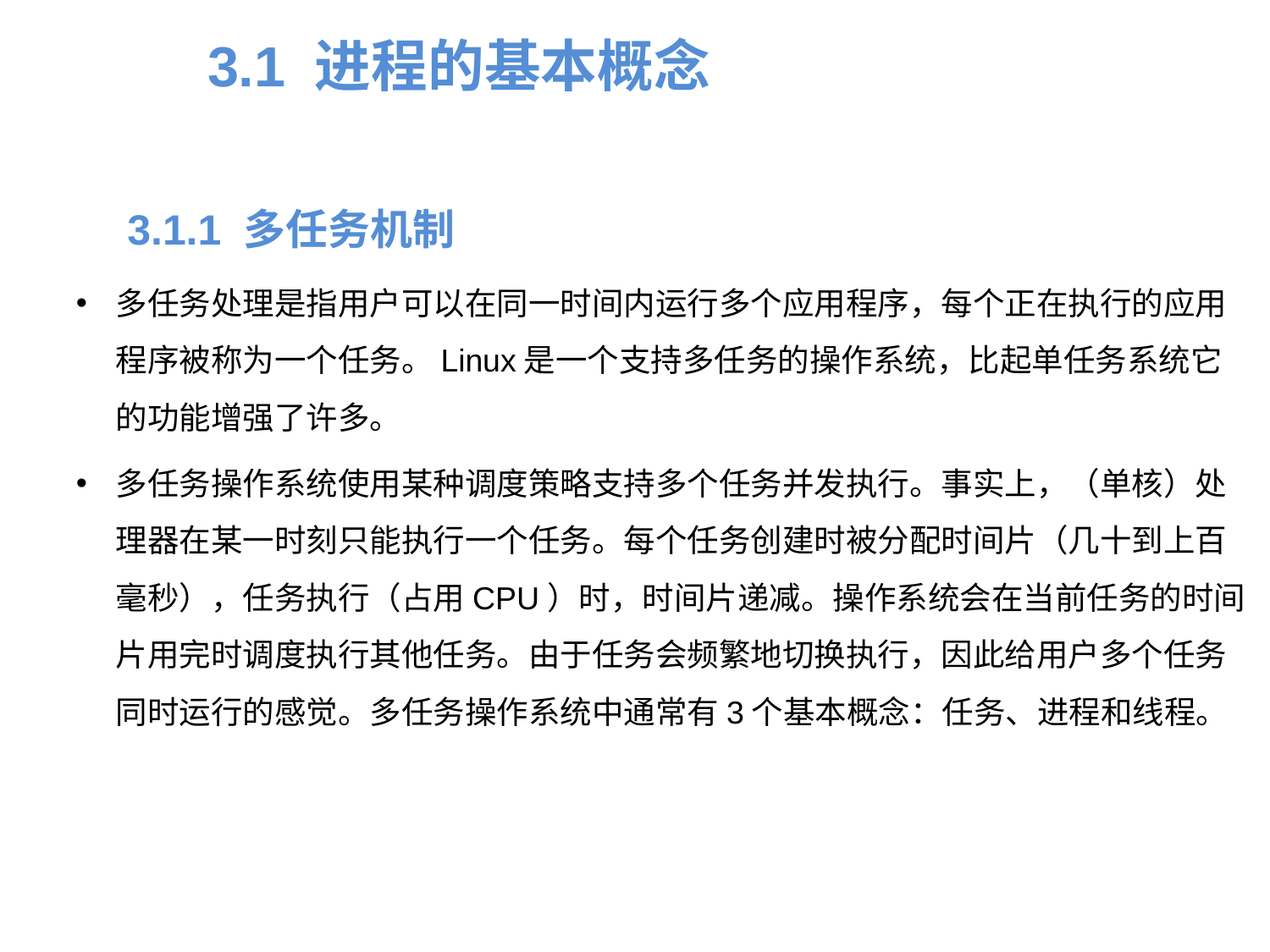

3.1 进程的基本概念
3.1.1 多任务机制
多任务处理是指用户可以在同一时间内运行多个应用程序，每个正在执行的应用程序被称为一个任务。Linux是一个支持多任务的操作系统，比起单任务系统它的功能增强了许多。
多任务操作系统使用某种调度策略支持多个任务并发执行。事实上，（单核）处理器在某一时刻只能执行一个任务。每个任务创建时被分配时间片（几十到上百毫秒），任务执行（占用CPU）时，时间片递减。操作系统会在当前任务的时间片用完时调度执行其他任务。由于任务会频繁地切换执行，因此给用户多个任务同时运行的感觉。多任务操作系统中通常有3个基本概念：任务、进程和线程。